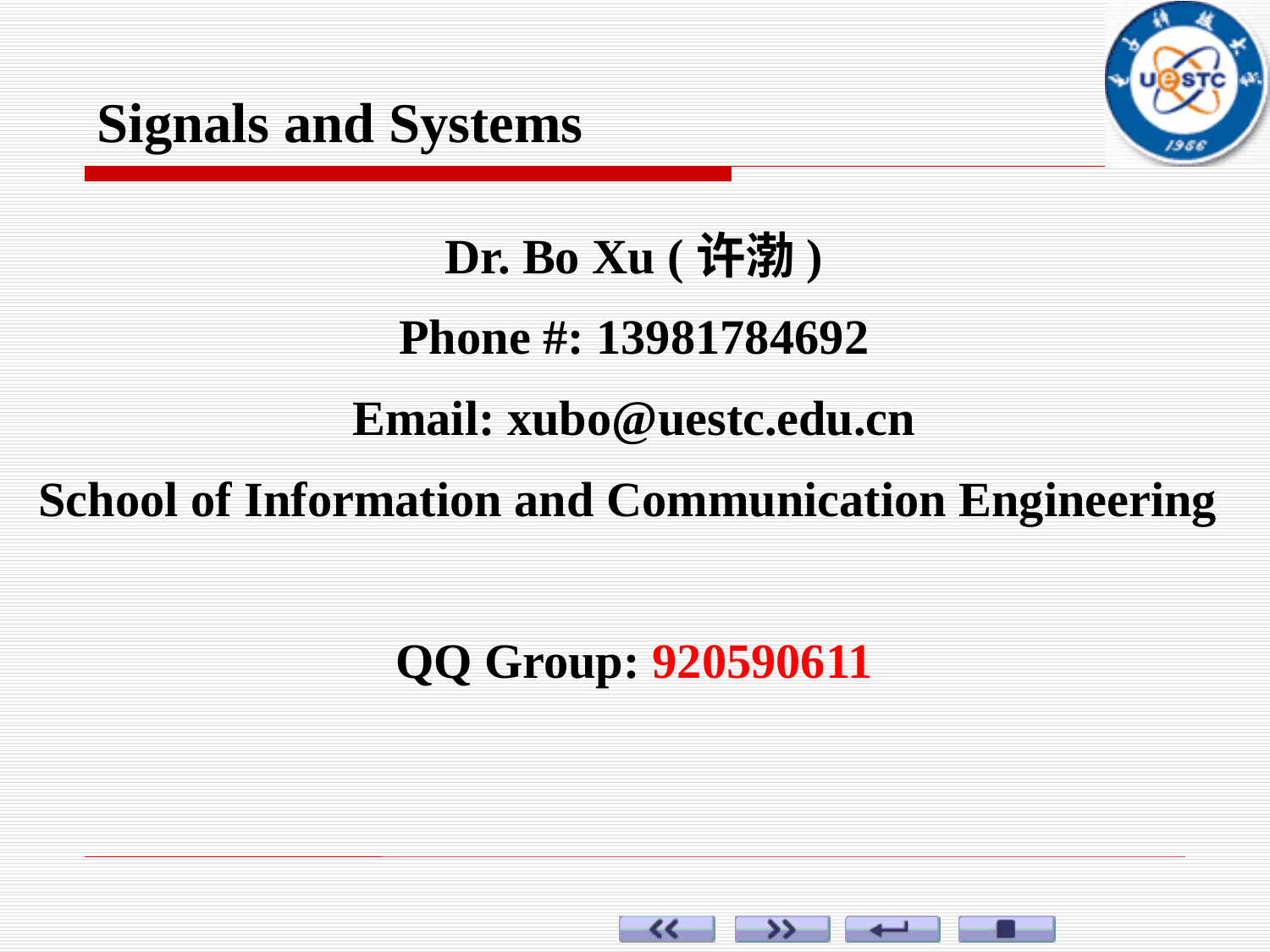

Signals and Systems
Dr. Bo Xu (许渤)
Phone #: 13981784692
Email: xubo@uestc.edu.cn
School of Information and Communication Engineering

QQ Group: 920590611